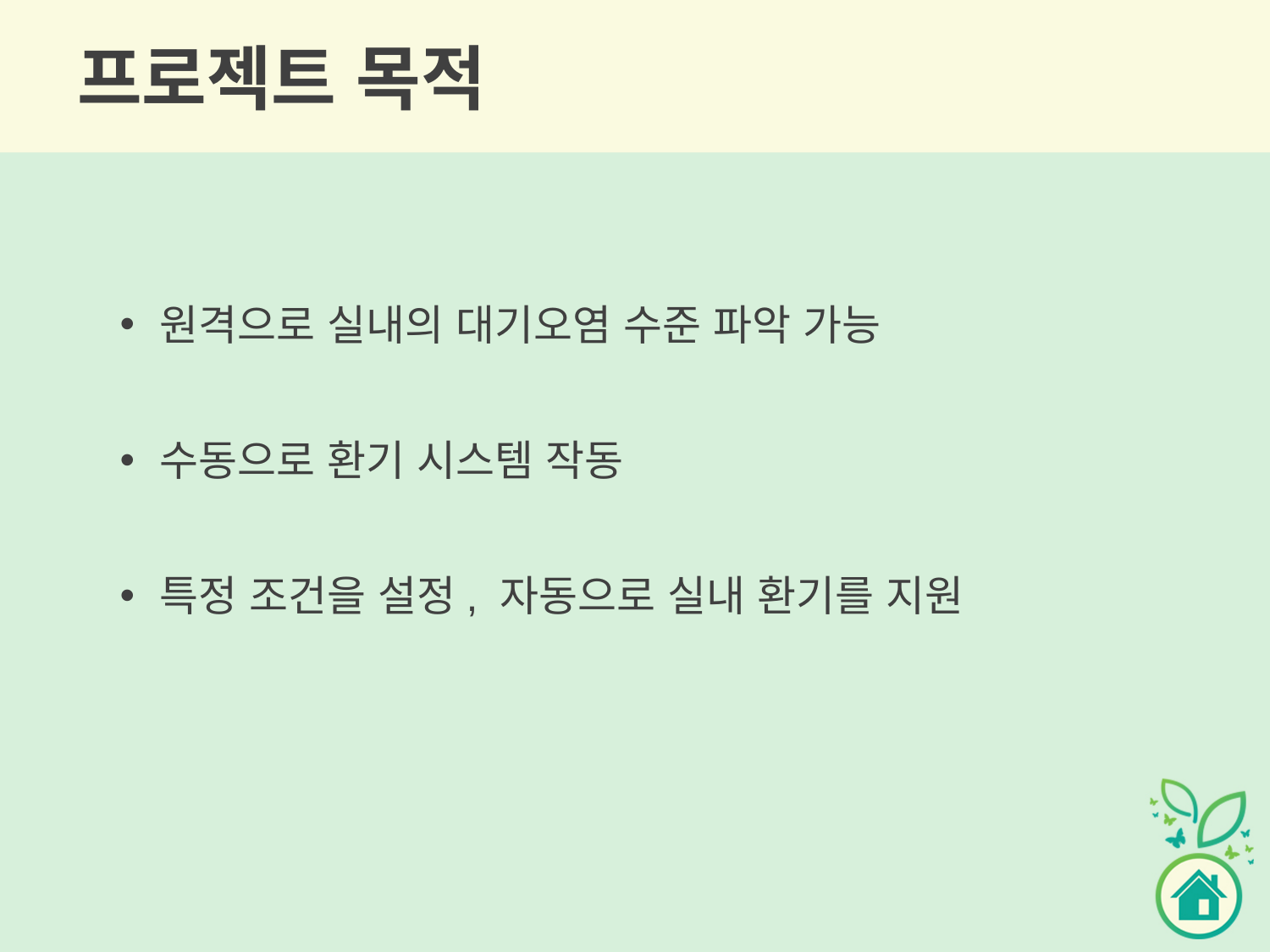

# 프로젝트 목적
원격으로 실내의 대기오염 수준 파악 가능
수동으로 환기 시스템 작동
특정 조건을 설정, 자동으로 실내 환기를 지원